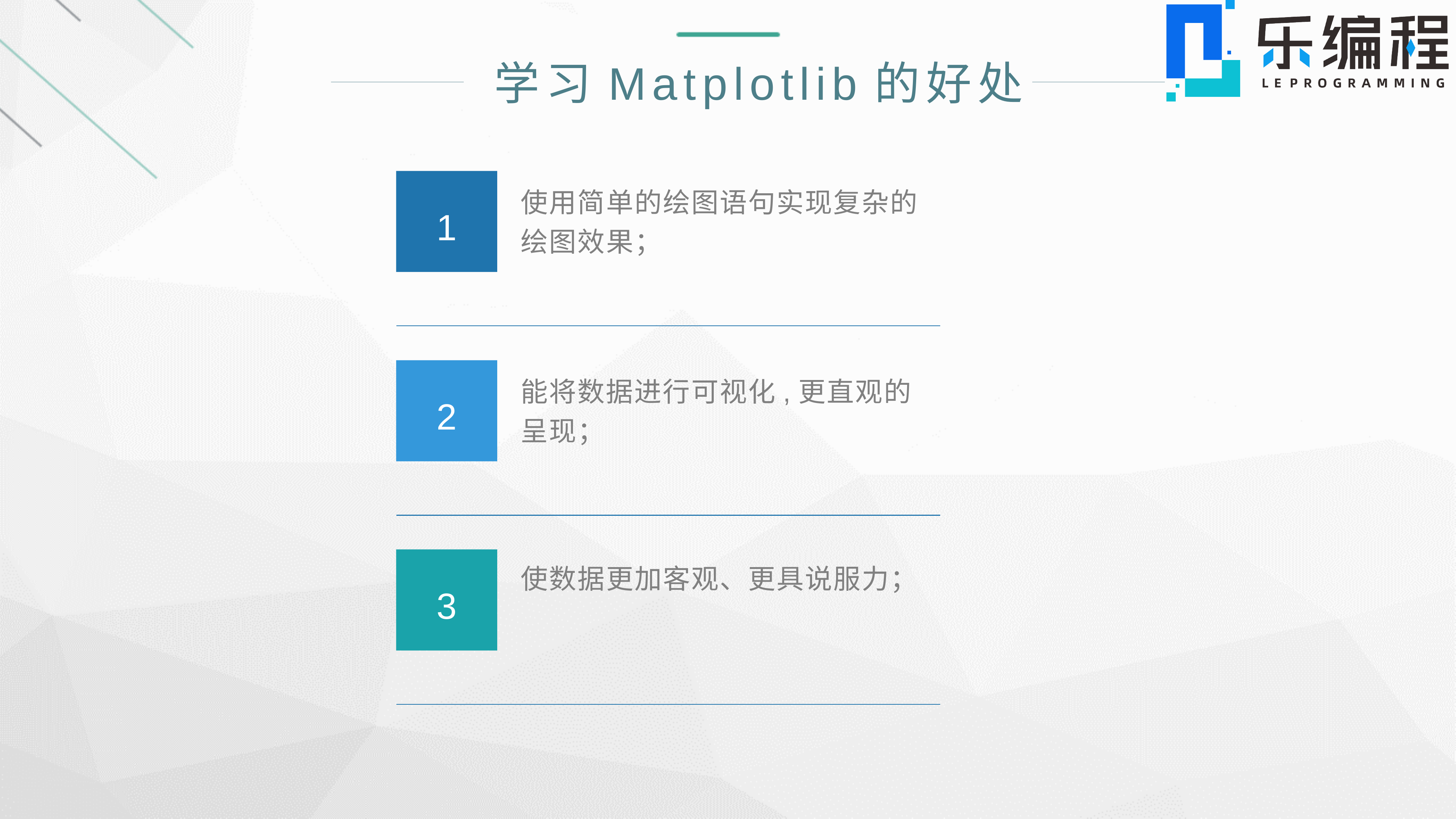

学习Matplotlib的好处
1
使用简单的绘图语句实现复杂的绘图效果；
2
能将数据进行可视化,更直观的呈现；
3
使数据更加客观、更具说服力；